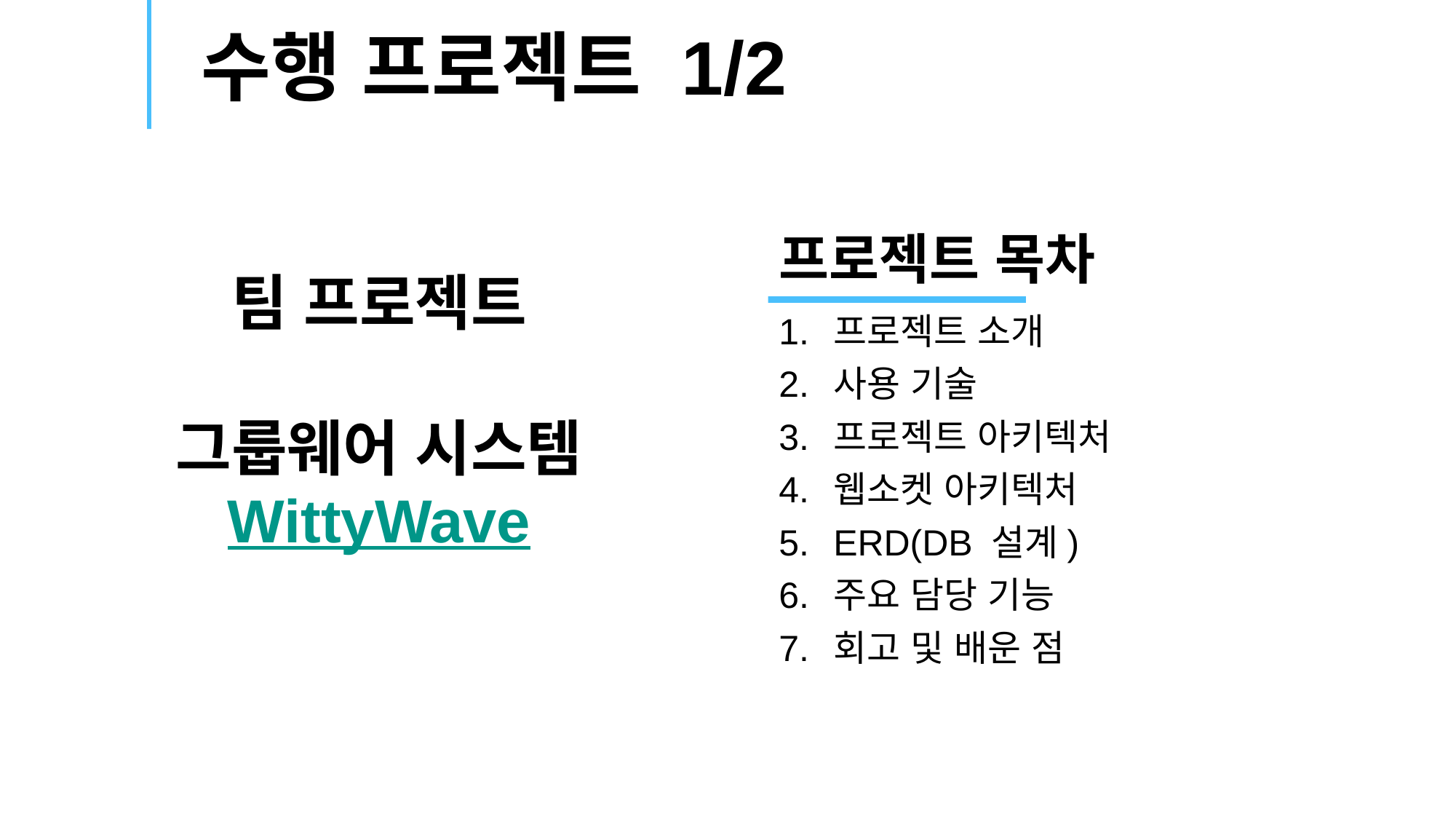

수행 프로젝트 1/2
프로젝트 목차
팀 프로젝트

그룹웨어 시스템
WittyWave

프로젝트 소개

사용 기술

프로젝트 아키텍처

웹소켓 아키텍처

ERD(DB 설계)

주요 담당 기능

회고 및 배운 점